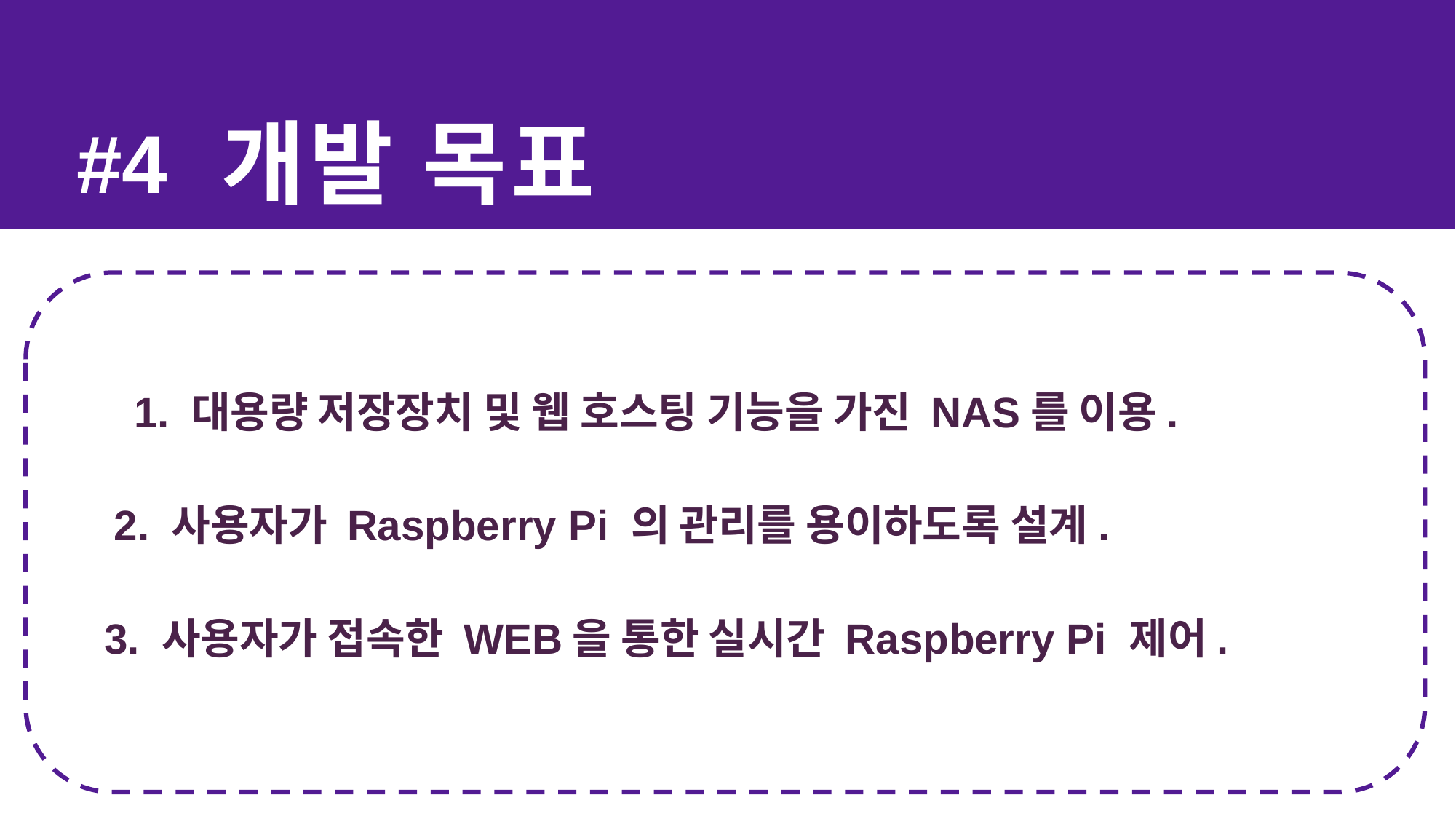

개발 목표
#4

1. 대용량 저장장치 및 웹 호스팅 기능을 가진 NAS를 이용.
2. 사용자가 Raspberry Pi 의 관리를 용이하도록 설계.
3. 사용자가 접속한 WEB을 통한 실시간 Raspberry Pi 제어.